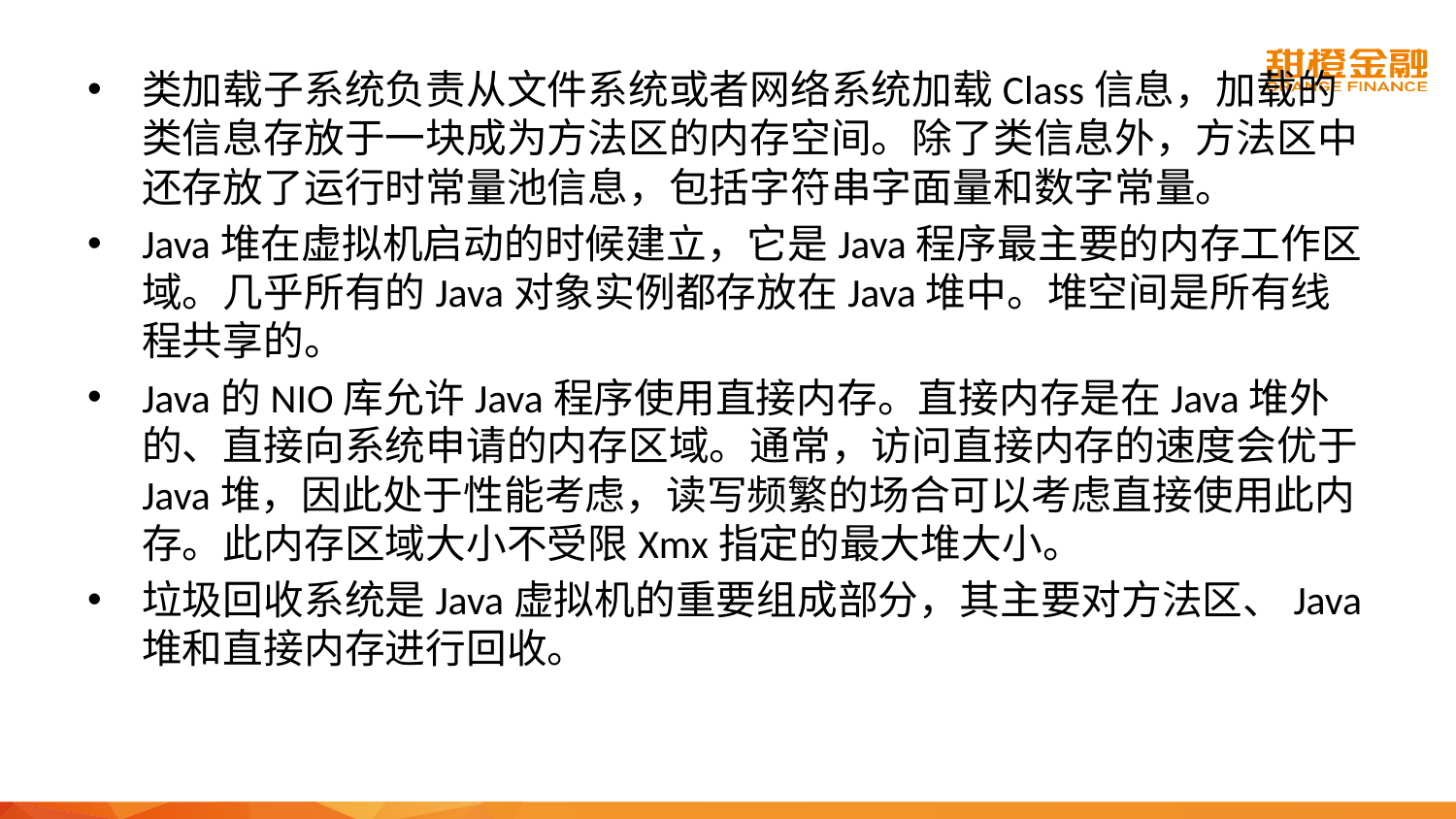

类加载子系统负责从文件系统或者网络系统加载Class信息，加载的类信息存放于一块成为方法区的内存空间。除了类信息外，方法区中还存放了运行时常量池信息，包括字符串字面量和数字常量。
Java堆在虚拟机启动的时候建立，它是Java程序最主要的内存工作区域。几乎所有的Java对象实例都存放在Java堆中。堆空间是所有线程共享的。
Java的NIO库允许Java程序使用直接内存。直接内存是在Java堆外的、直接向系统申请的内存区域。通常，访问直接内存的速度会优于Java堆，因此处于性能考虑，读写频繁的场合可以考虑直接使用此内存。此内存区域大小不受限Xmx指定的最大堆大小。
垃圾回收系统是Java虚拟机的重要组成部分，其主要对方法区、Java堆和直接内存进行回收。